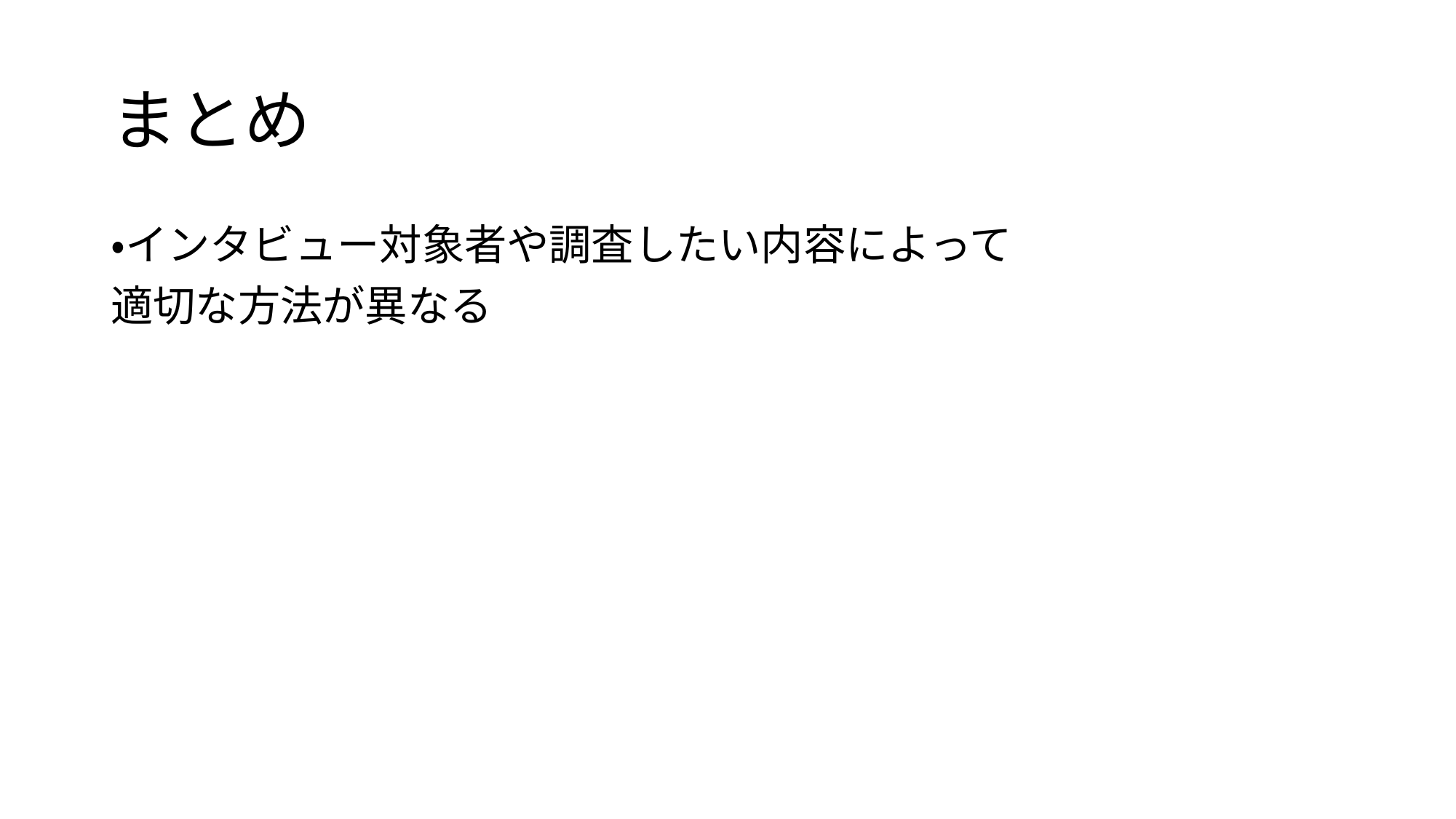

# まとめ
・インタビュー対象者や調査したい内容によって
適切な方法が異なる